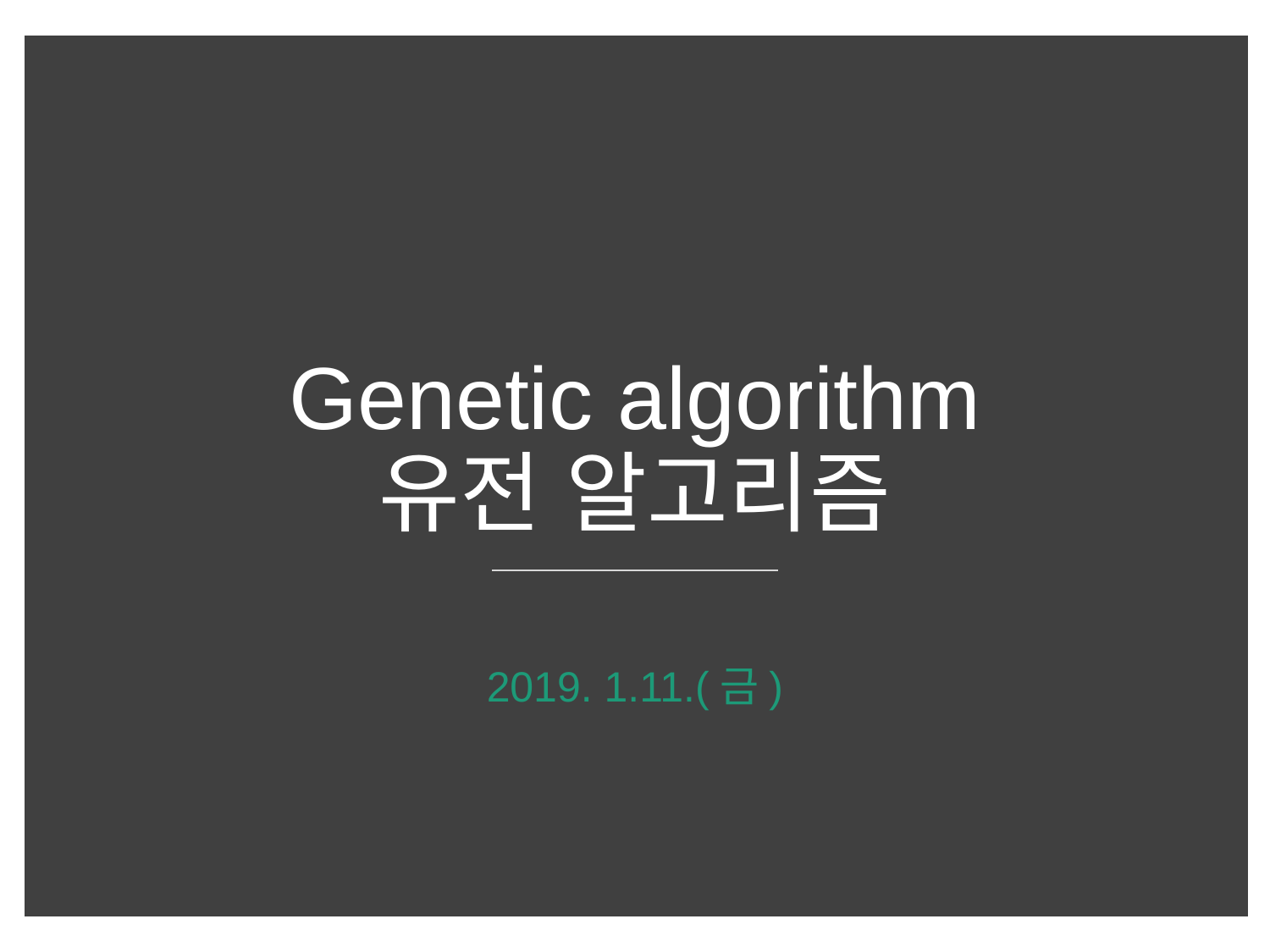

# Genetic algorithm 유전 알고리즘

2019. 1.11.(금)